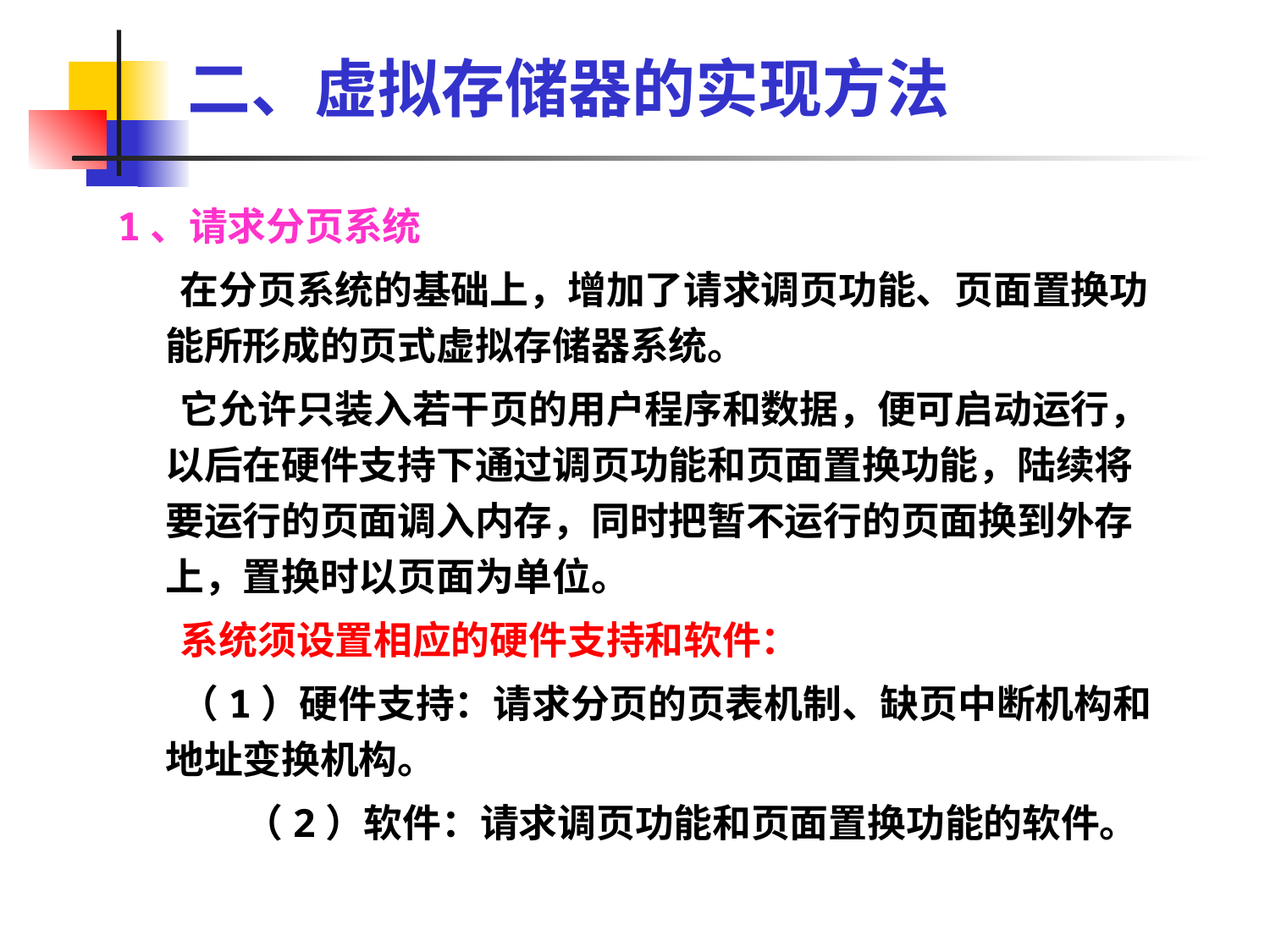

# 二、虚拟存储器的实现方法
1、请求分页系统
      在分页系统的基础上，增加了请求调页功能、页面置换功能所形成的页式虚拟存储器系统。
      它允许只装入若干页的用户程序和数据，便可启动运行，以后在硬件支持下通过调页功能和页面置换功能，陆续将要运行的页面调入内存，同时把暂不运行的页面换到外存上，置换时以页面为单位。
      系统须设置相应的硬件支持和软件：
      （1）硬件支持：请求分页的页表机制、缺页中断机构和地址变换机构。
（2）软件：请求调页功能和页面置换功能的软件。